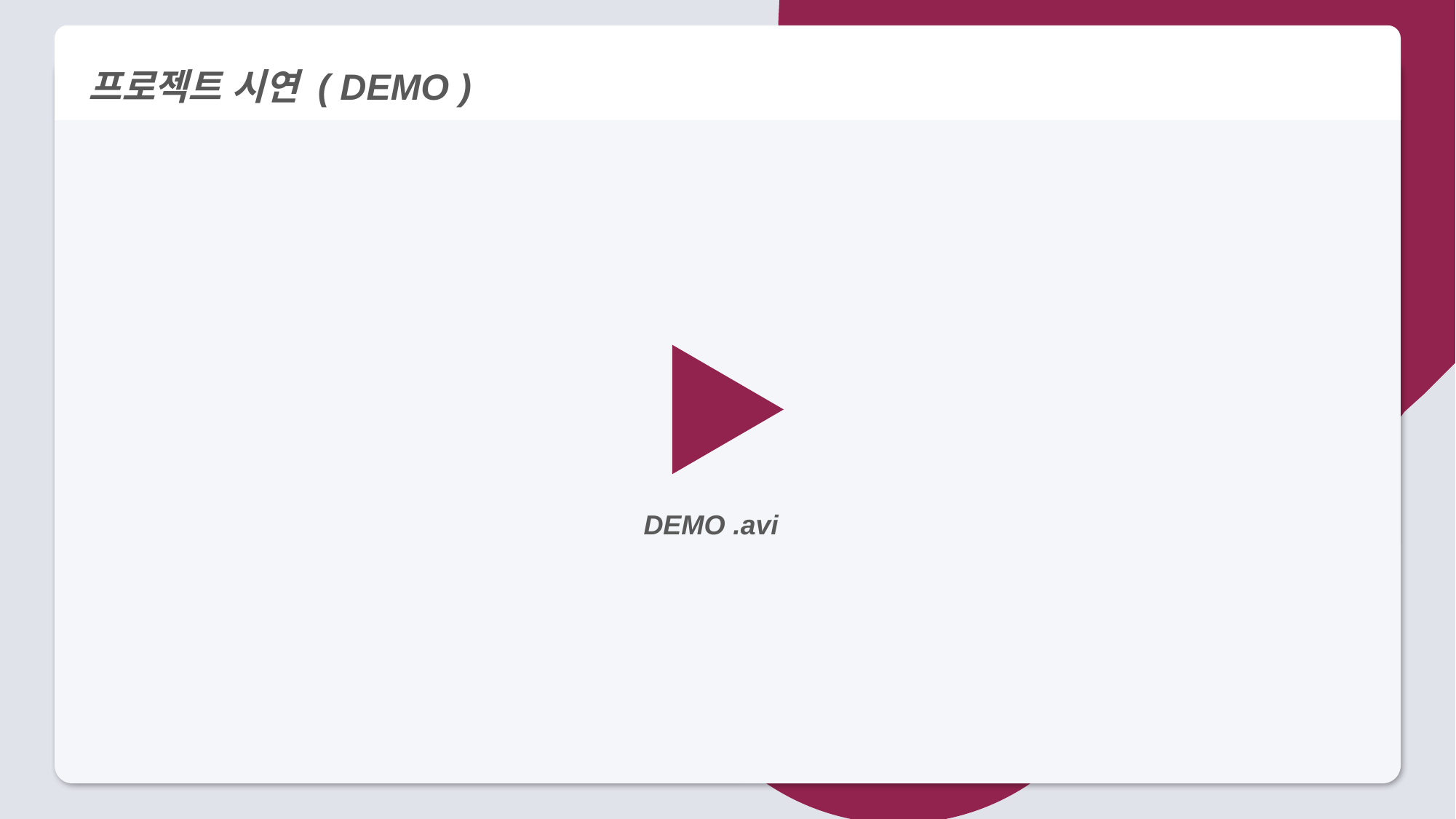

프로젝트 시연 ( DEMO )

DEMO .avi